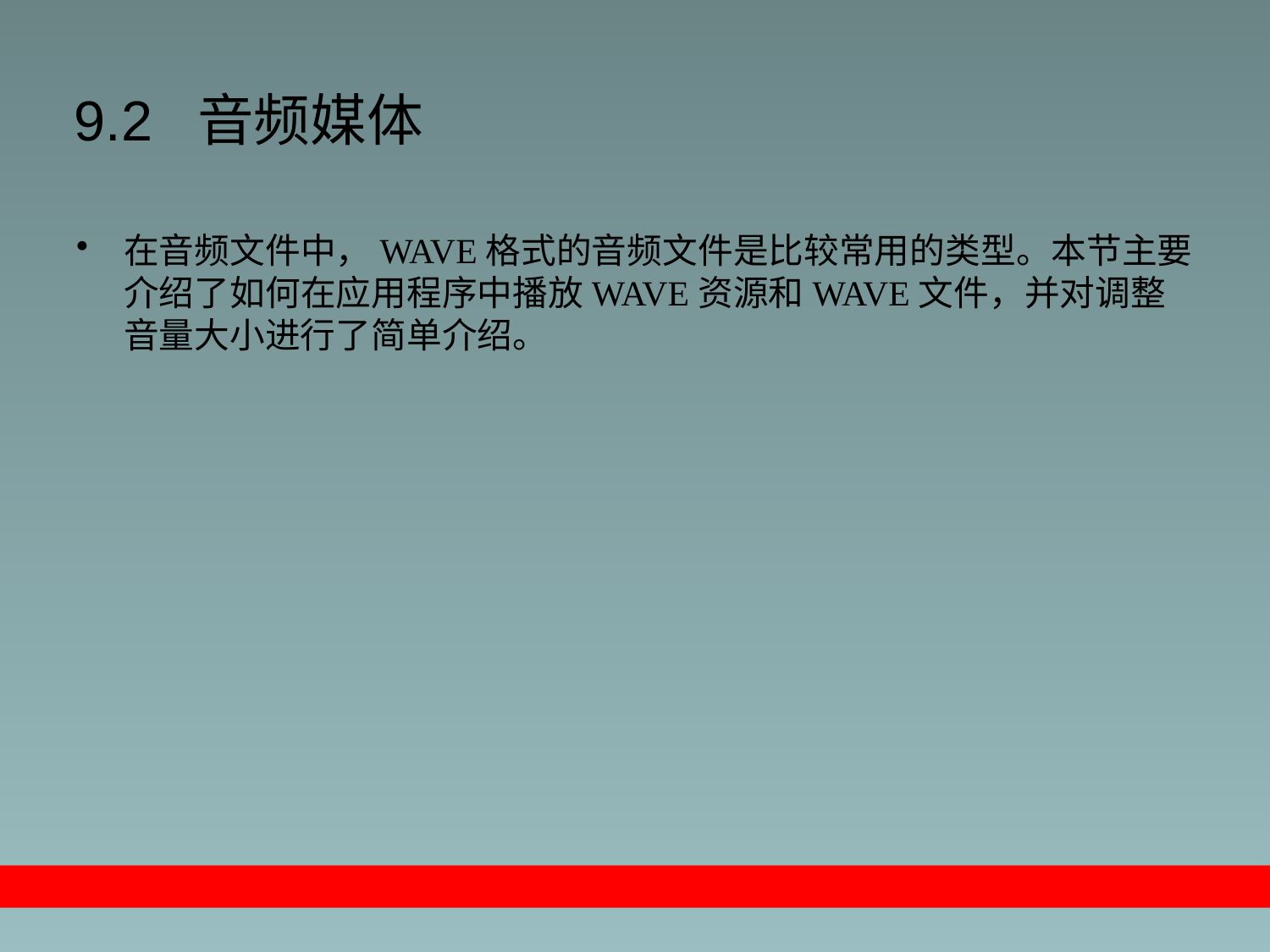

# 9.2  音频媒体
在音频文件中，WAVE格式的音频文件是比较常用的类型。本节主要介绍了如何在应用程序中播放WAVE资源和WAVE文件，并对调整音量大小进行了简单介绍。